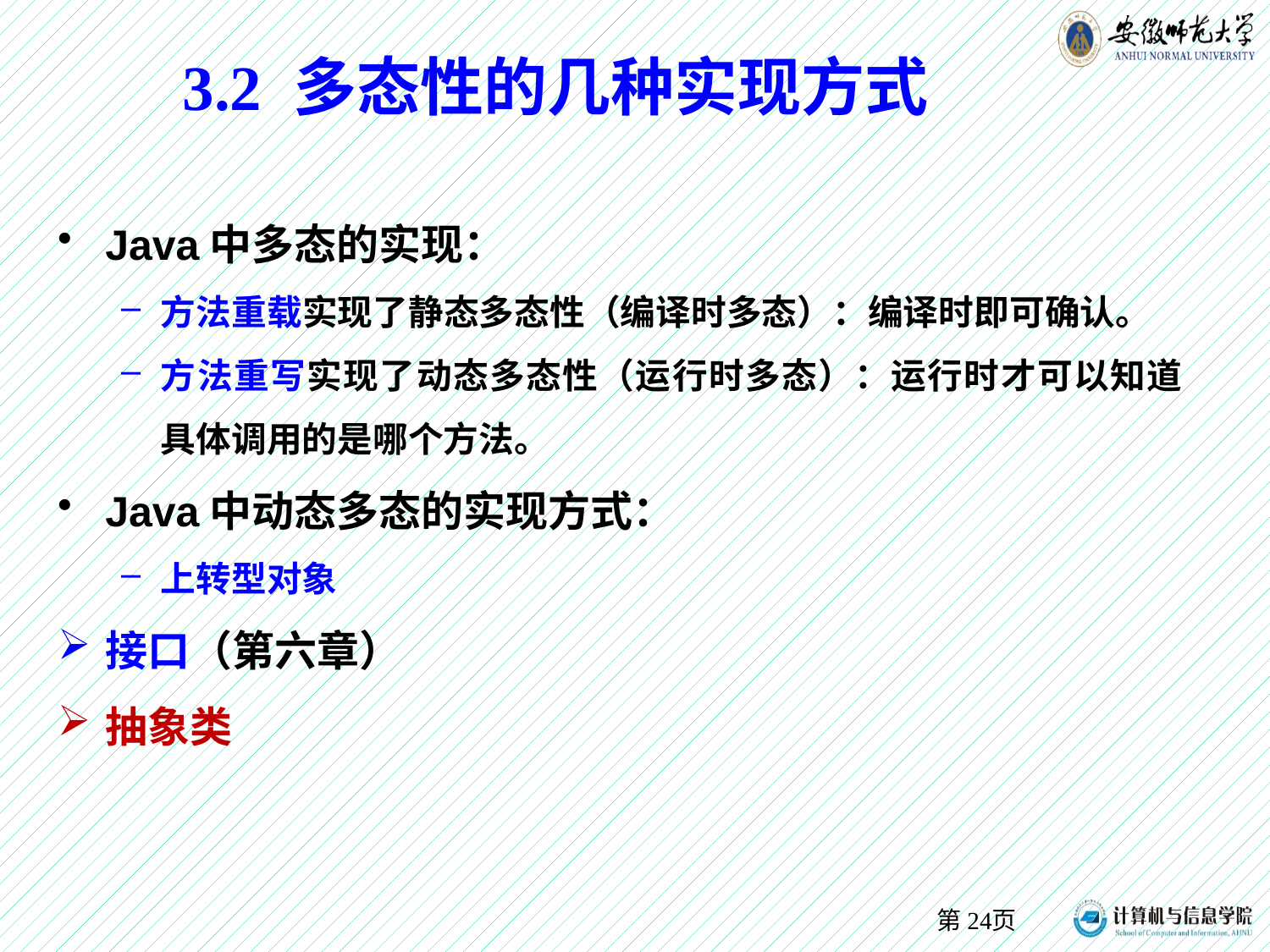

# 3.2 多态性的几种实现方式
Java中多态的实现：
方法重载实现了静态多态性（编译时多态）：编译时即可确认。
方法重写实现了动态多态性（运行时多态）：运行时才可以知道具体调用的是哪个方法。
Java中动态多态的实现方式：
上转型对象
接口（第六章）
抽象类

第24页